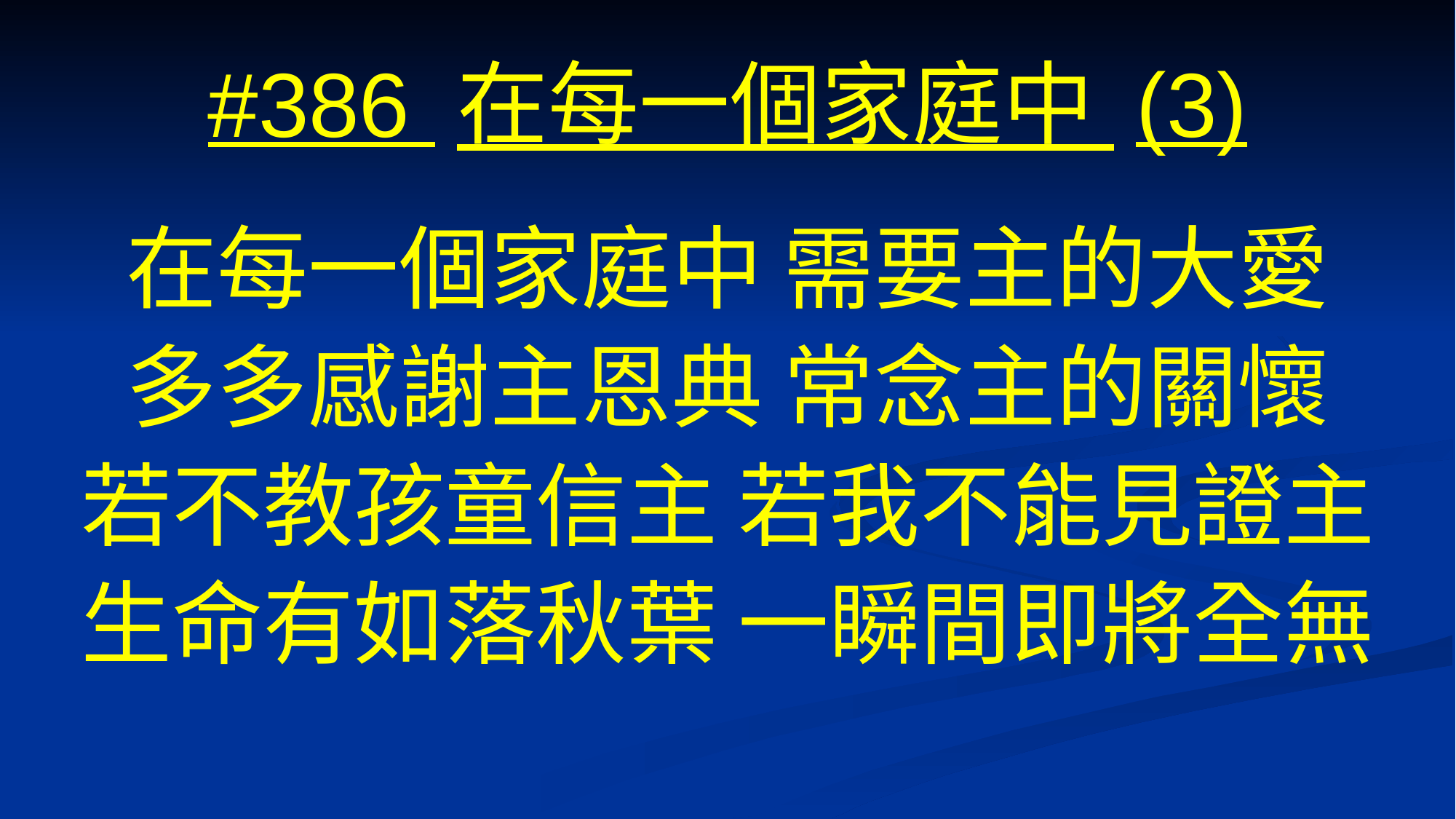

# #386 在每一個家庭中 (3)
在每一個家庭中 需要主的大愛
多多感謝主恩典 常念主的關懷
若不教孩童信主 若我不能見證主
生命有如落秋葉 一瞬間即將全無